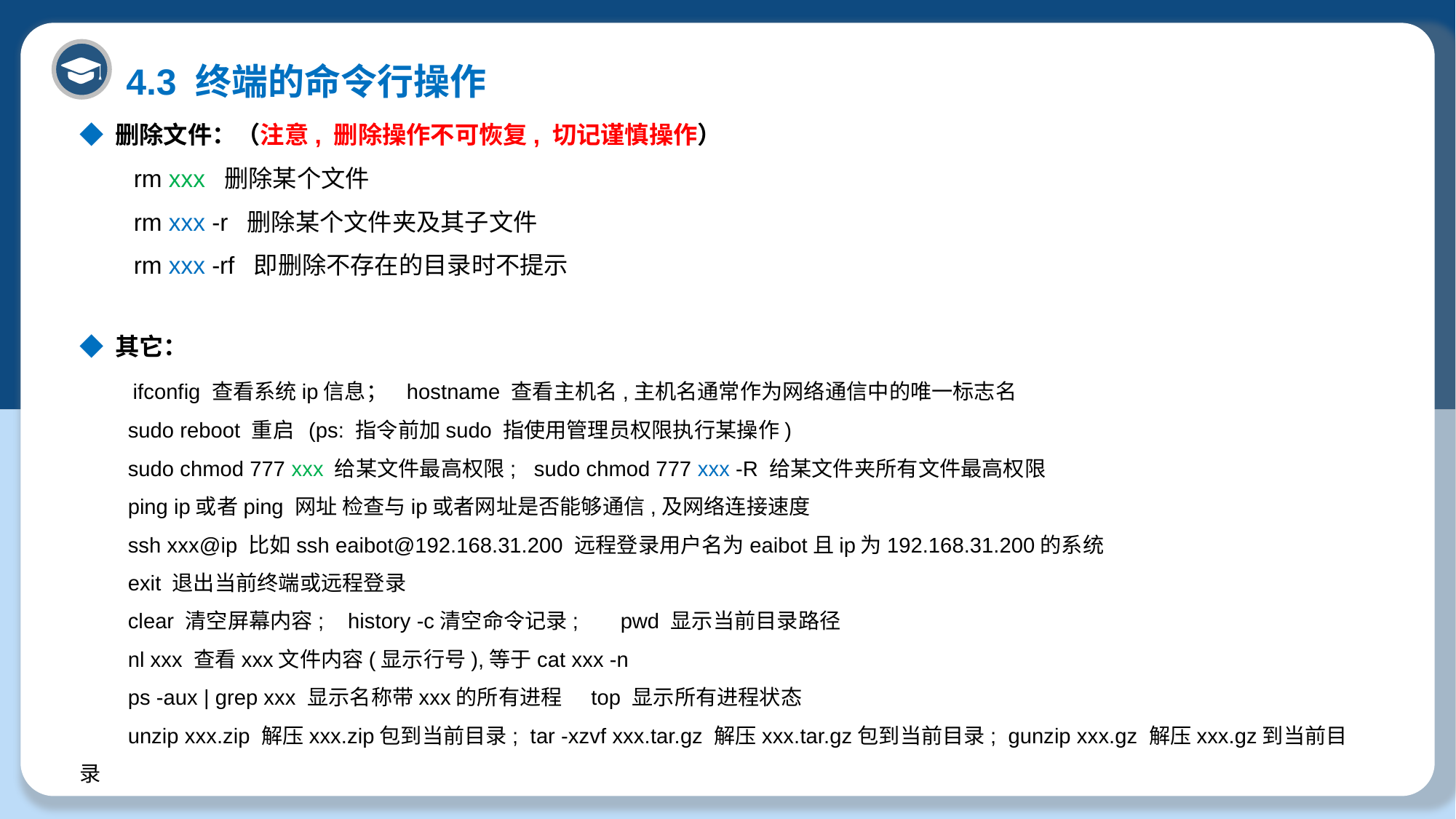

4.3 终端的命令行操作
◆ 删除文件：（注意, 删除操作不可恢复, 切记谨慎操作）
        rm xxx  删除某个文件
        rm xxx -r  删除某个文件夹及其子文件
        rm xxx -rf  即删除不存在的目录时不提示

◆ 其它：
        ifconfig 查看系统ip信息；   hostname 查看主机名,主机名通常作为网络通信中的唯一标志名
        sudo reboot 重启  (ps: 指令前加sudo 指使用管理员权限执行某操作)
        sudo chmod 777 xxx 给某文件最高权限;   sudo chmod 777 xxx -R 给某文件夹所有文件最高权限
        ping ip或者ping 网址 检查与ip或者网址是否能够通信,及网络连接速度
        ssh xxx@ip 比如ssh eaibot@192.168.31.200 远程登录用户名为eaibot且ip为192.168.31.200的系统
        exit 退出当前终端或远程登录
        clear 清空屏幕内容;    history -c清空命令记录;       pwd 显示当前目录路径
        nl xxx 查看xxx文件内容(显示行号),等于cat xxx -n
        ps -aux | grep xxx 显示名称带xxx的所有进程     top 显示所有进程状态
        unzip xxx.zip 解压xxx.zip包到当前目录;  tar -xzvf xxx.tar.gz 解压xxx.tar.gz包到当前目录;  gunzip xxx.gz 解压xxx.gz到当前目录